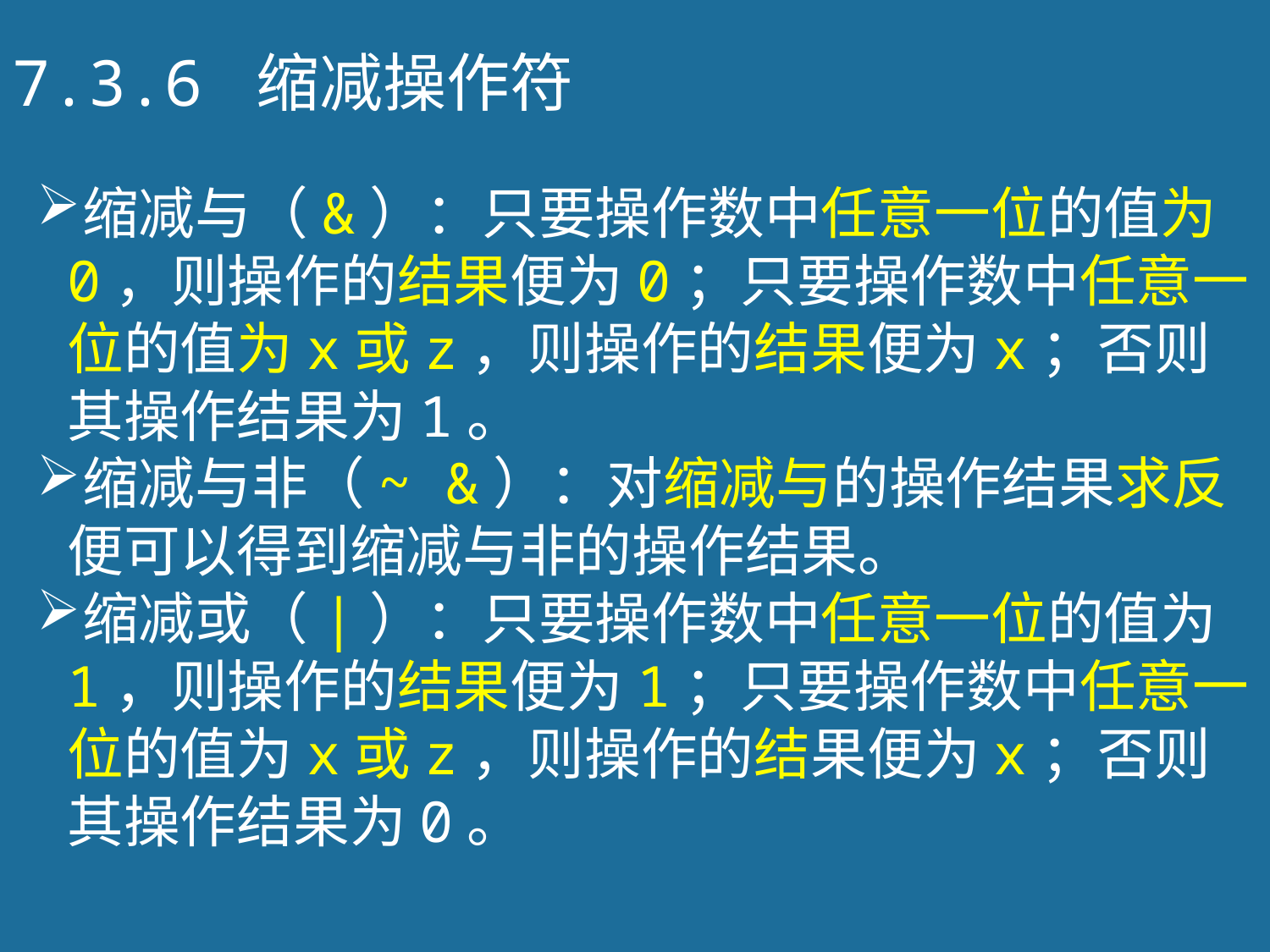

7.3.6 缩减操作符
缩减与（&）：只要操作数中任意一位的值为0，则操作的结果便为0；只要操作数中任意一位的值为x或z，则操作的结果便为x；否则其操作结果为1。
缩减与非（~ &）：对缩减与的操作结果求反便可以得到缩减与非的操作结果。
缩减或（|）：只要操作数中任意一位的值为1，则操作的结果便为1；只要操作数中任意一位的值为x或z，则操作的结果便为x；否则其操作结果为0。
23